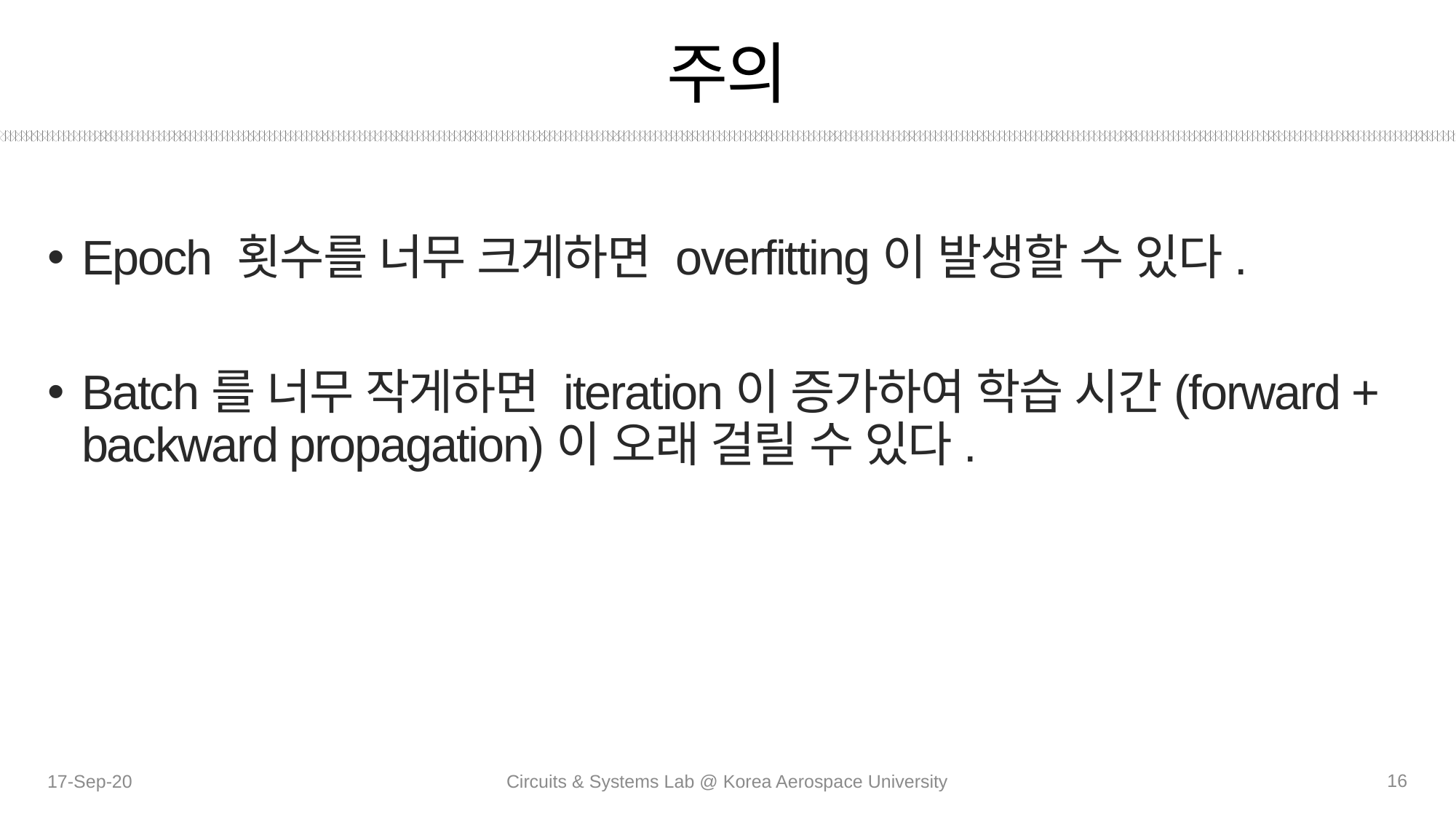

# 주의

Epoch 횟수를 너무 크게하면 overfitting이 발생할 수 있다.

Batch를 너무 작게하면 iteration이 증가하여 학습 시간(forward + backward propagation)이 오래 걸릴 수 있다.

16
17-Sep-20
Circuits & Systems Lab @ Korea Aerospace University